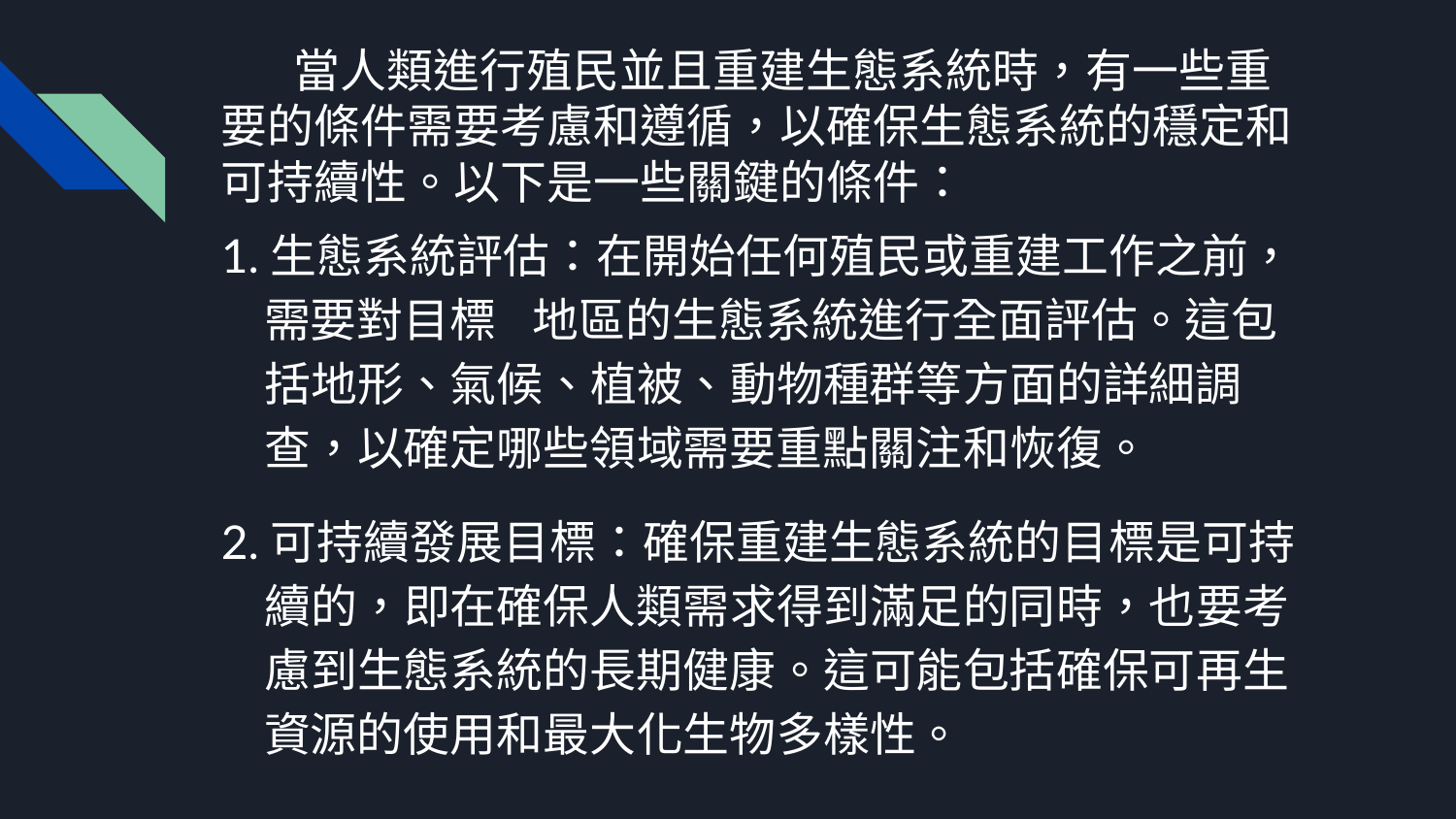

# 當人類進行殖民並且重建生態系統時，有一些重要的條件需要考慮和遵循，以確保生態系統的穩定和可持續性。以下是一些關鍵的條件：
1.生態系統評估：在開始任何殖民或重建工作之前，需要對目標   地區的生態系統進行全面評估。這包括地形、氣候、植被、動物種群等方面的詳細調查，以確定哪些領域需要重點關注和恢復。
2.可持續發展目標：確保重建生態系統的目標是可持續的，即在確保人類需求得到滿足的同時，也要考慮到生態系統的長期健康。這可能包括確保可再生資源的使用和最大化生物多樣性。